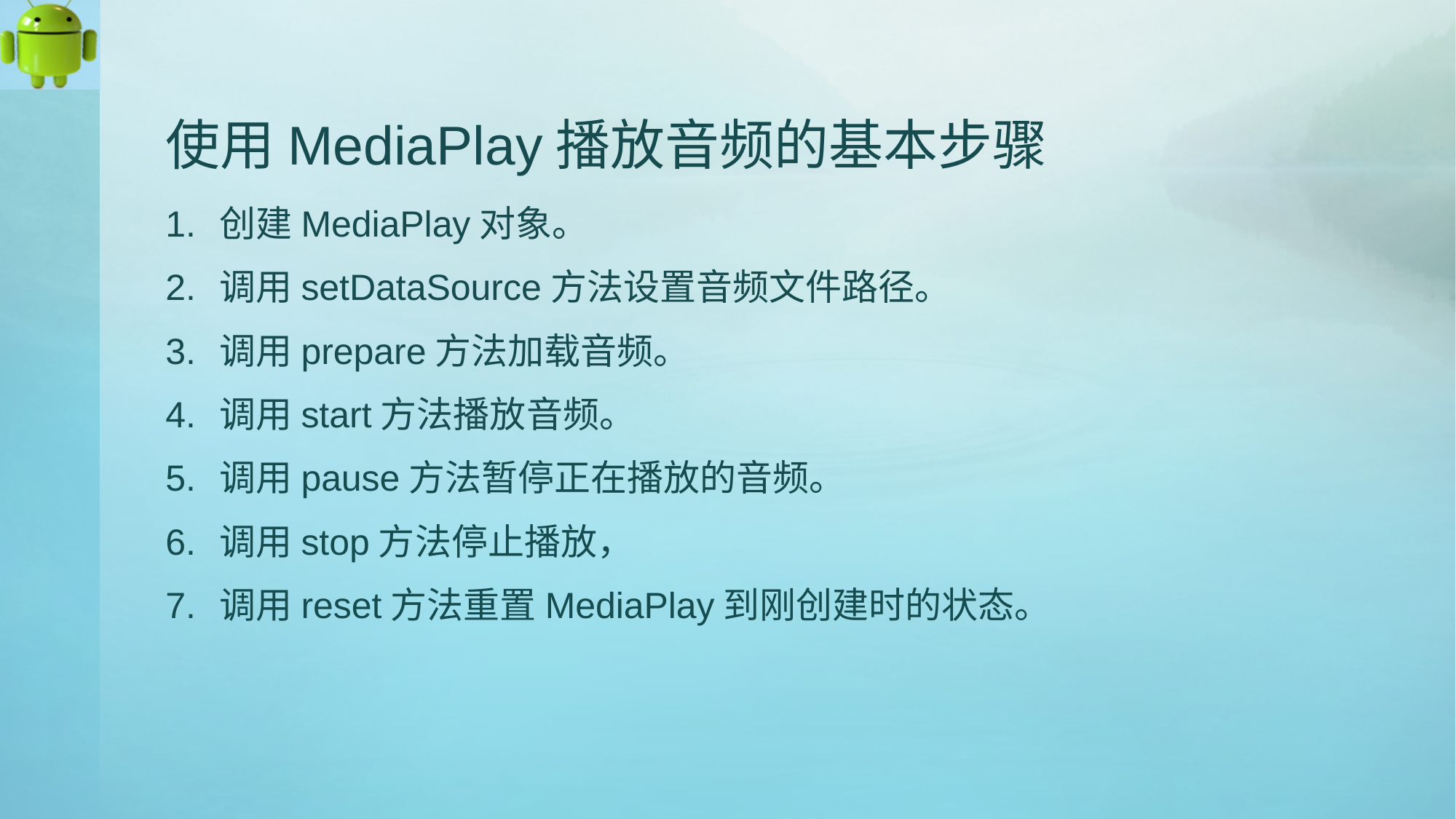

# 使用MediaPlay播放音频的基本步骤
创建MediaPlay对象。
调用setDataSource方法设置音频文件路径。
调用prepare方法加载音频。
调用start方法播放音频。
调用pause方法暂停正在播放的音频。
调用stop方法停止播放，
调用reset方法重置MediaPlay到刚创建时的状态。